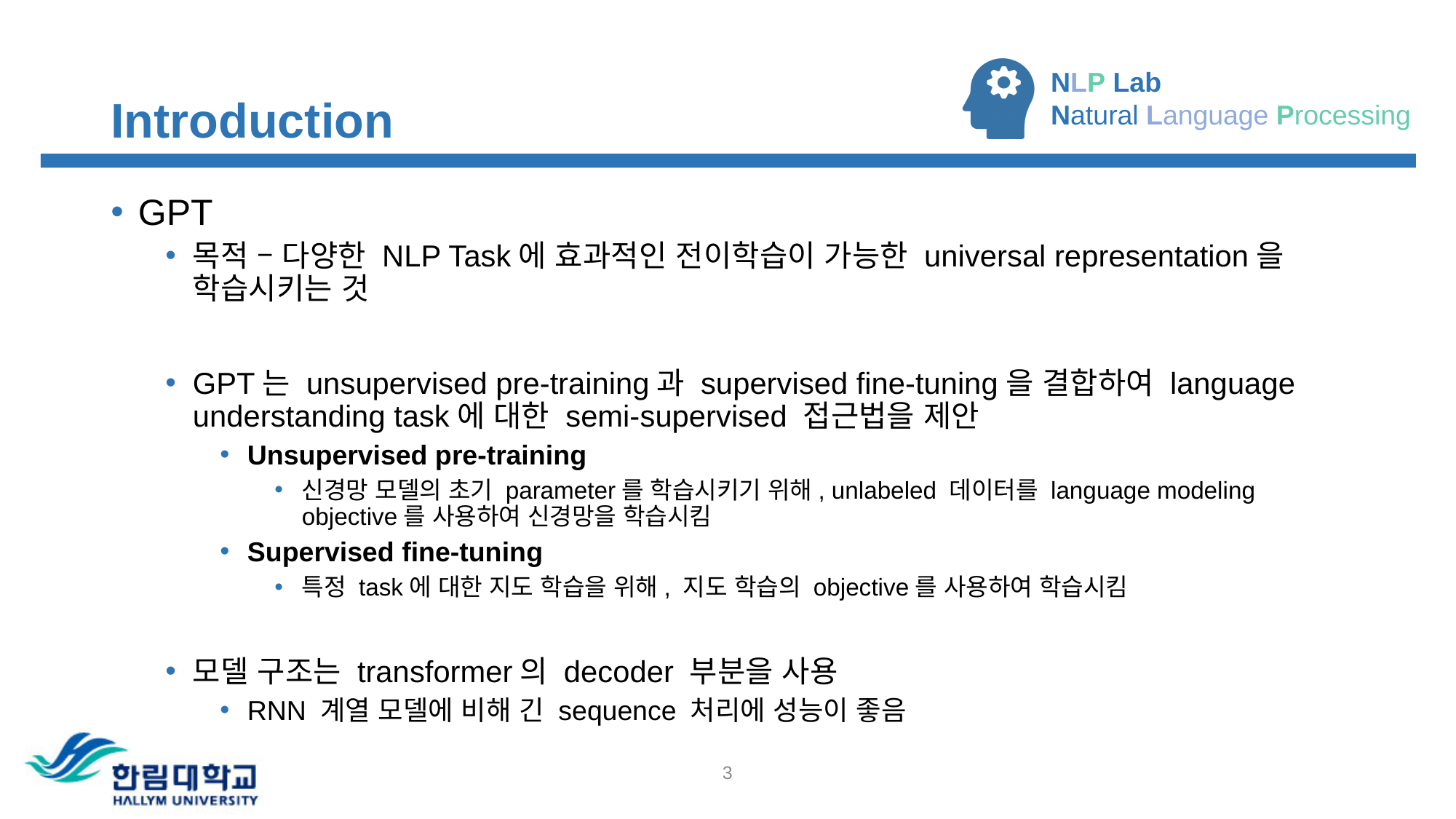

# Introduction
GPT
목적 – 다양한 NLP Task에 효과적인 전이학습이 가능한 universal representation을 학습시키는 것

GPT는 unsupervised pre-training과 supervised fine-tuning을 결합하여 language understanding task에 대한 semi-supervised 접근법을 제안
Unsupervised pre-training
신경망 모델의 초기 parameter를 학습시키기 위해, unlabeled 데이터를 language modeling objective를 사용하여 신경망을 학습시킴
Supervised fine-tuning
특정 task에 대한 지도 학습을 위해, 지도 학습의 objective를 사용하여 학습시킴

모델 구조는 transformer의 decoder 부분을 사용
RNN 계열 모델에 비해 긴 sequence 처리에 성능이 좋음
3